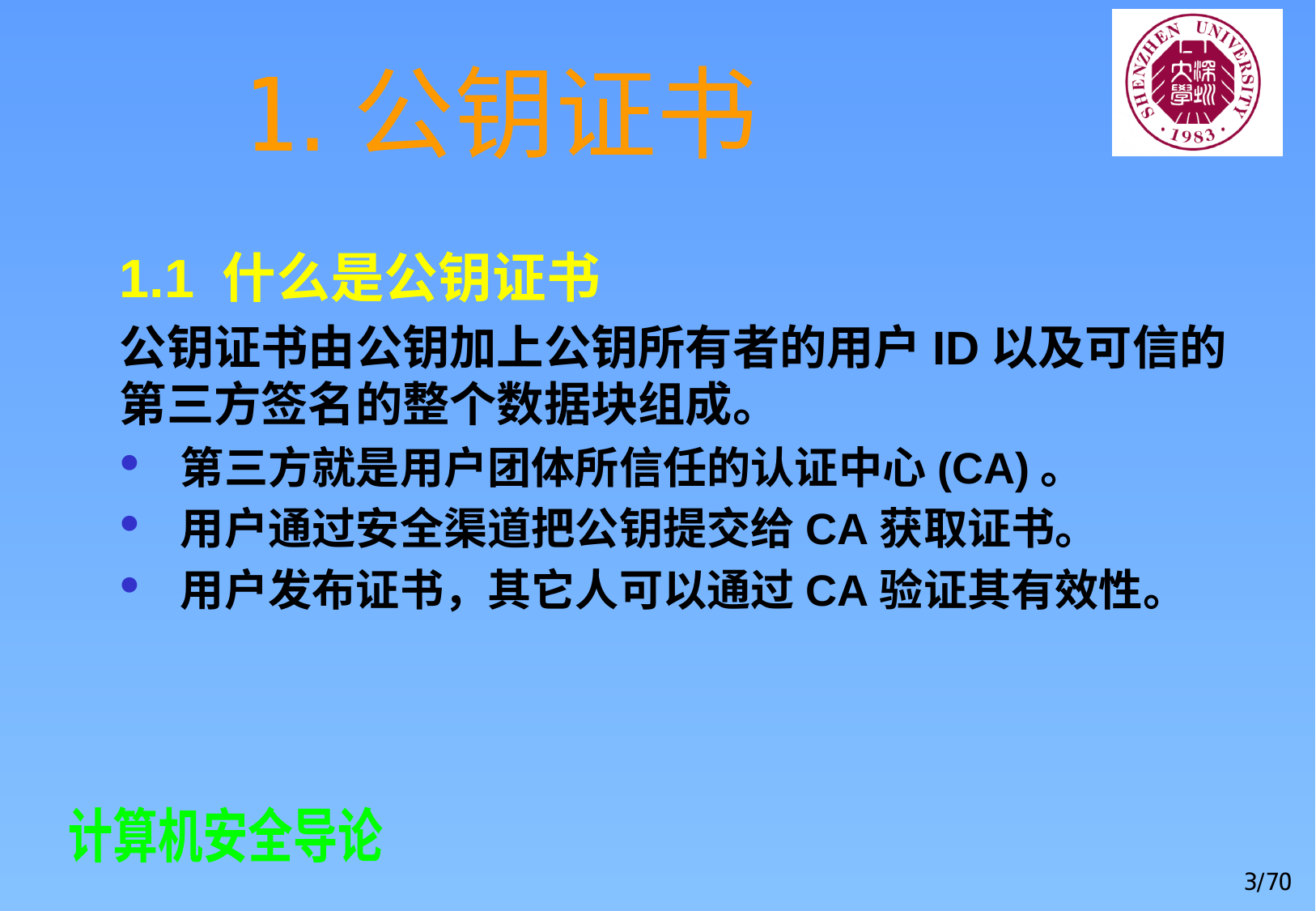

# 1.公钥证书
1.1 什么是公钥证书
公钥证书由公钥加上公钥所有者的用户ID以及可信的第三方签名的整个数据块组成。
第三方就是用户团体所信任的认证中心(CA)。
用户通过安全渠道把公钥提交给CA获取证书。
用户发布证书，其它人可以通过CA验证其有效性。
3/70